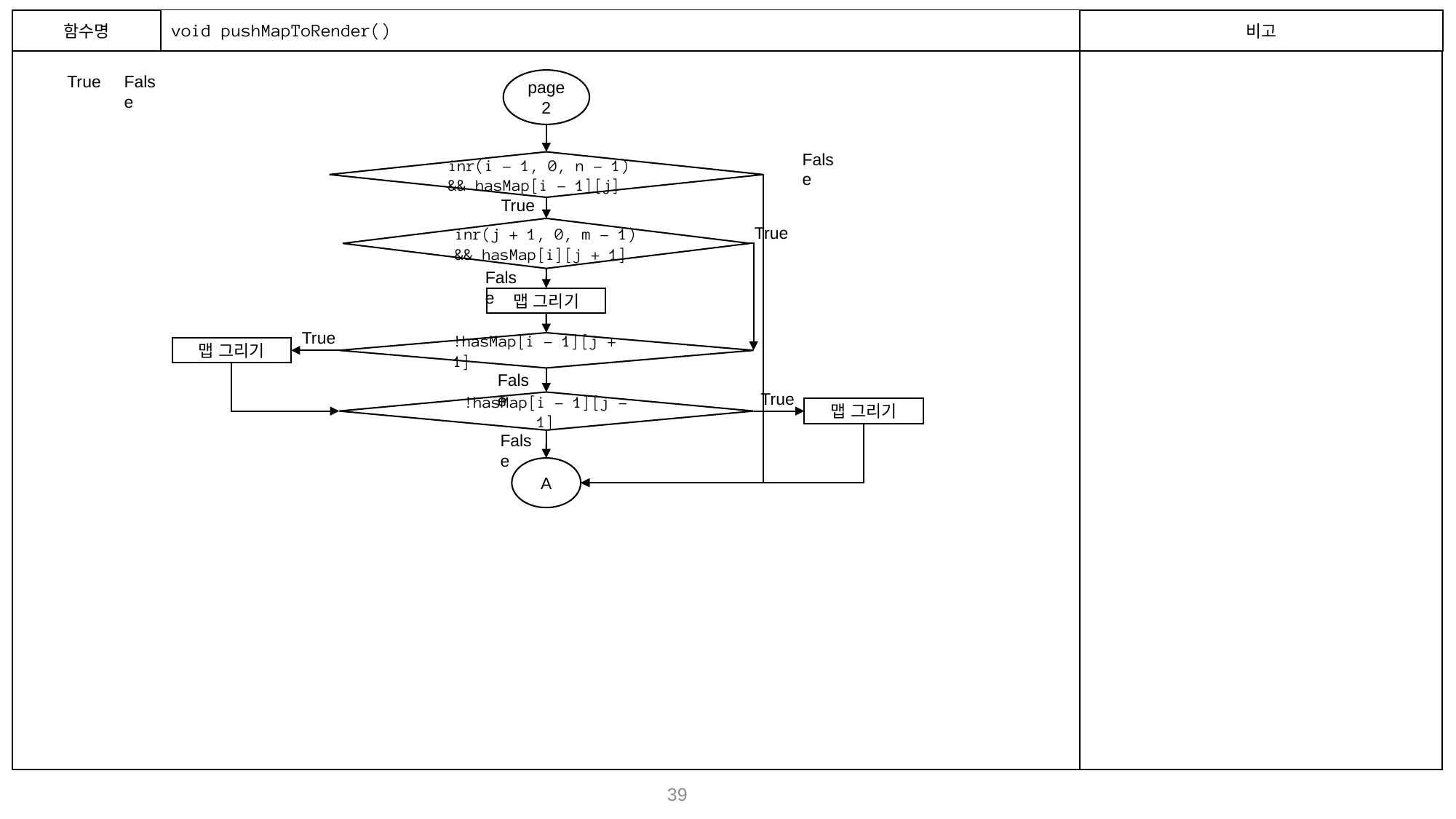

함수명
# void pushMapToRender()
비고

True
False
page 2
False
inr(i - 1, 0, n - 1) && hasMap[i - 1][j]
True
True
inr(j + 1, 0, m - 1) && hasMap[i][j + 1]
False
맵 그리기
True
!hasMap[i - 1][j + 1]
맵 그리기
False
True
!hasMap[i - 1][j - 1]
맵 그리기
False
A
39